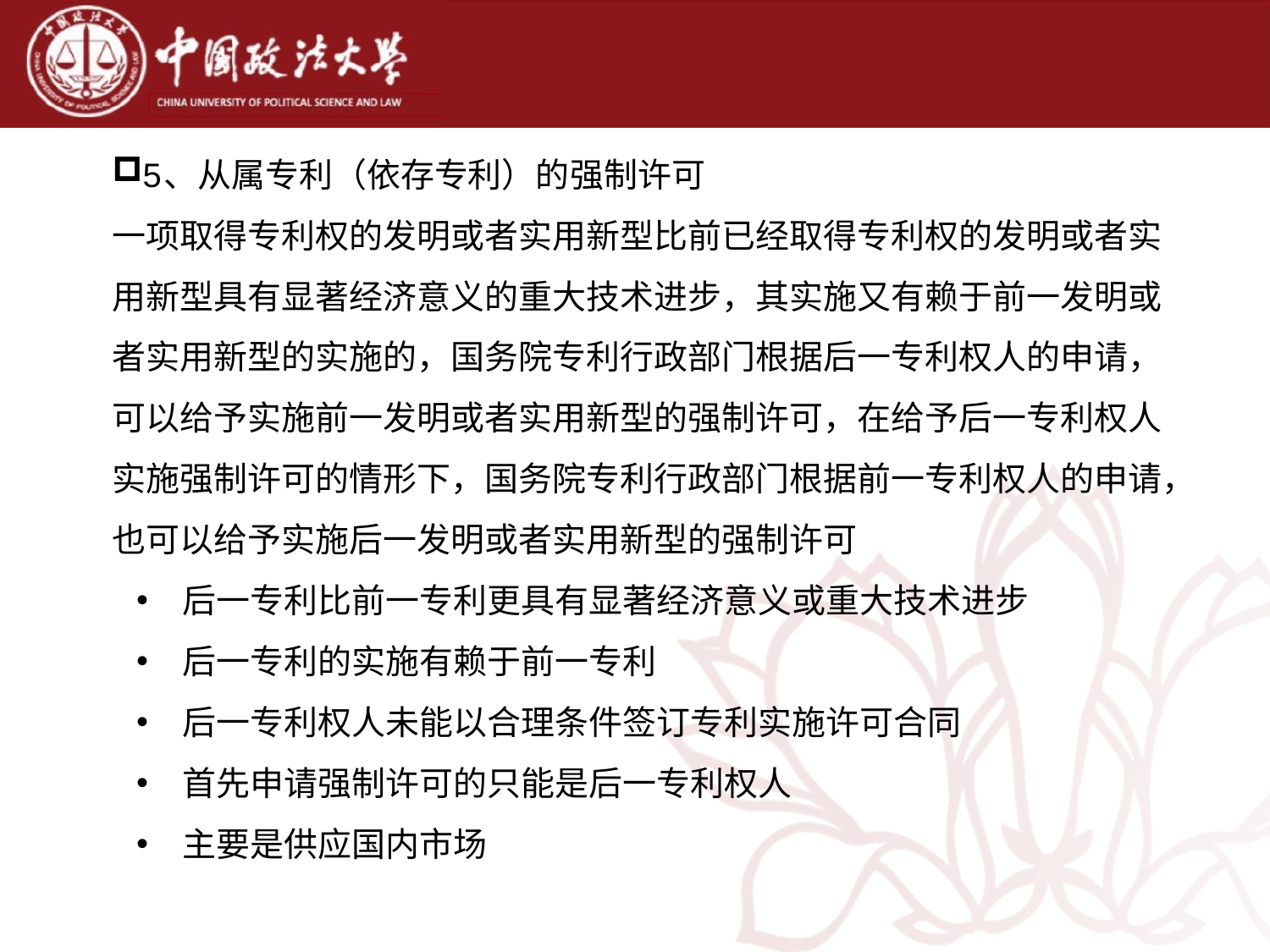

5、从属专利（依存专利）的强制许可
一项取得专利权的发明或者实用新型比前已经取得专利权的发明或者实用新型具有显著经济意义的重大技术进步，其实施又有赖于前一发明或者实用新型的实施的，国务院专利行政部门根据后一专利权人的申请，可以给予实施前一发明或者实用新型的强制许可，在给予后一专利权人实施强制许可的情形下，国务院专利行政部门根据前一专利权人的申请，也可以给予实施后一发明或者实用新型的强制许可
后一专利比前一专利更具有显著经济意义或重大技术进步
后一专利的实施有赖于前一专利
后一专利权人未能以合理条件签订专利实施许可合同
首先申请强制许可的只能是后一专利权人
主要是供应国内市场